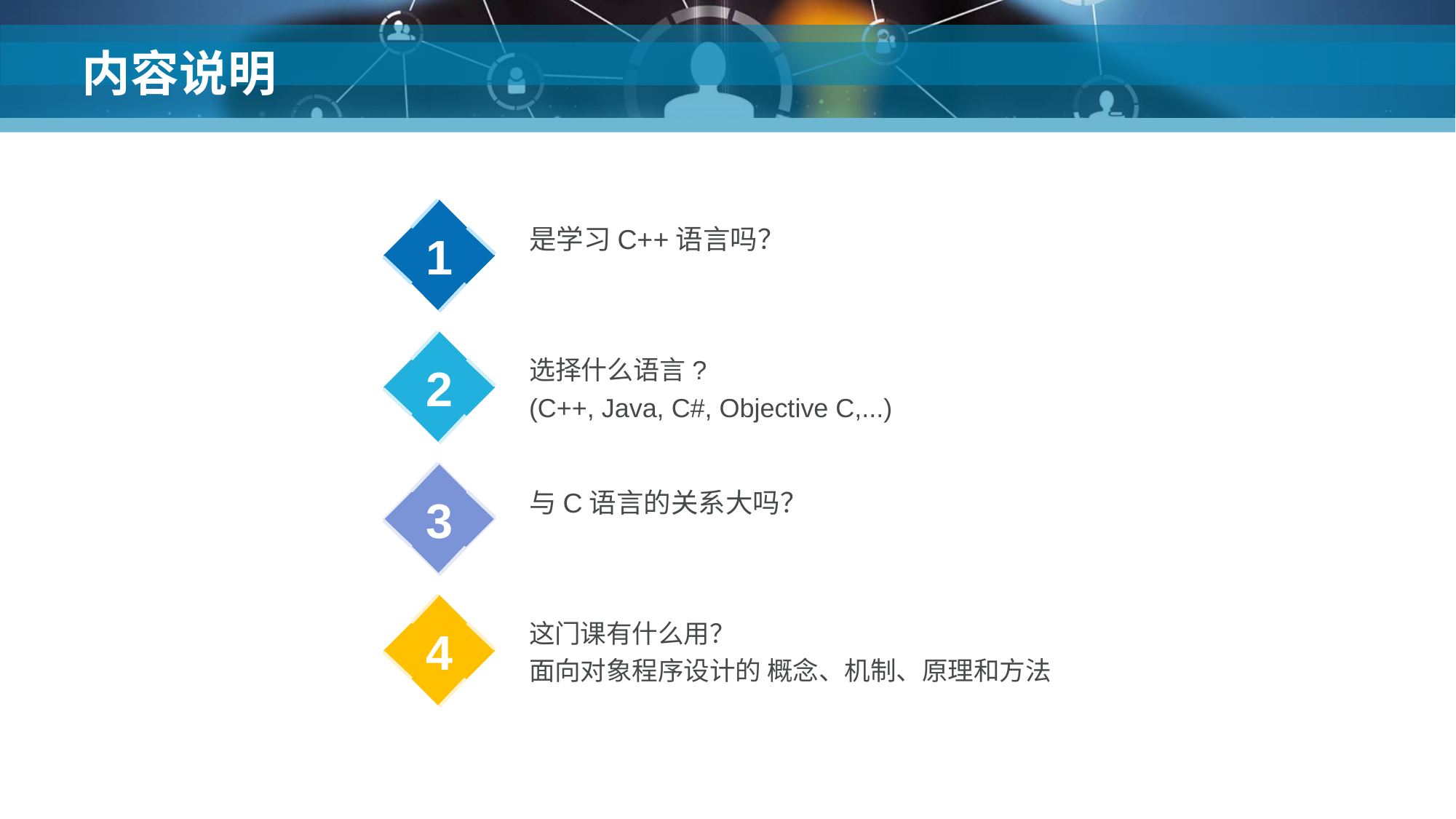

# 内容说明
1
是学习C++语言吗？
2
选择什么语言?
(C++, Java, C#, Objective C,...)
3
与C语言的关系大吗？
4
这门课有什么用？
面向对象程序设计的 概念、机制、原理和方法